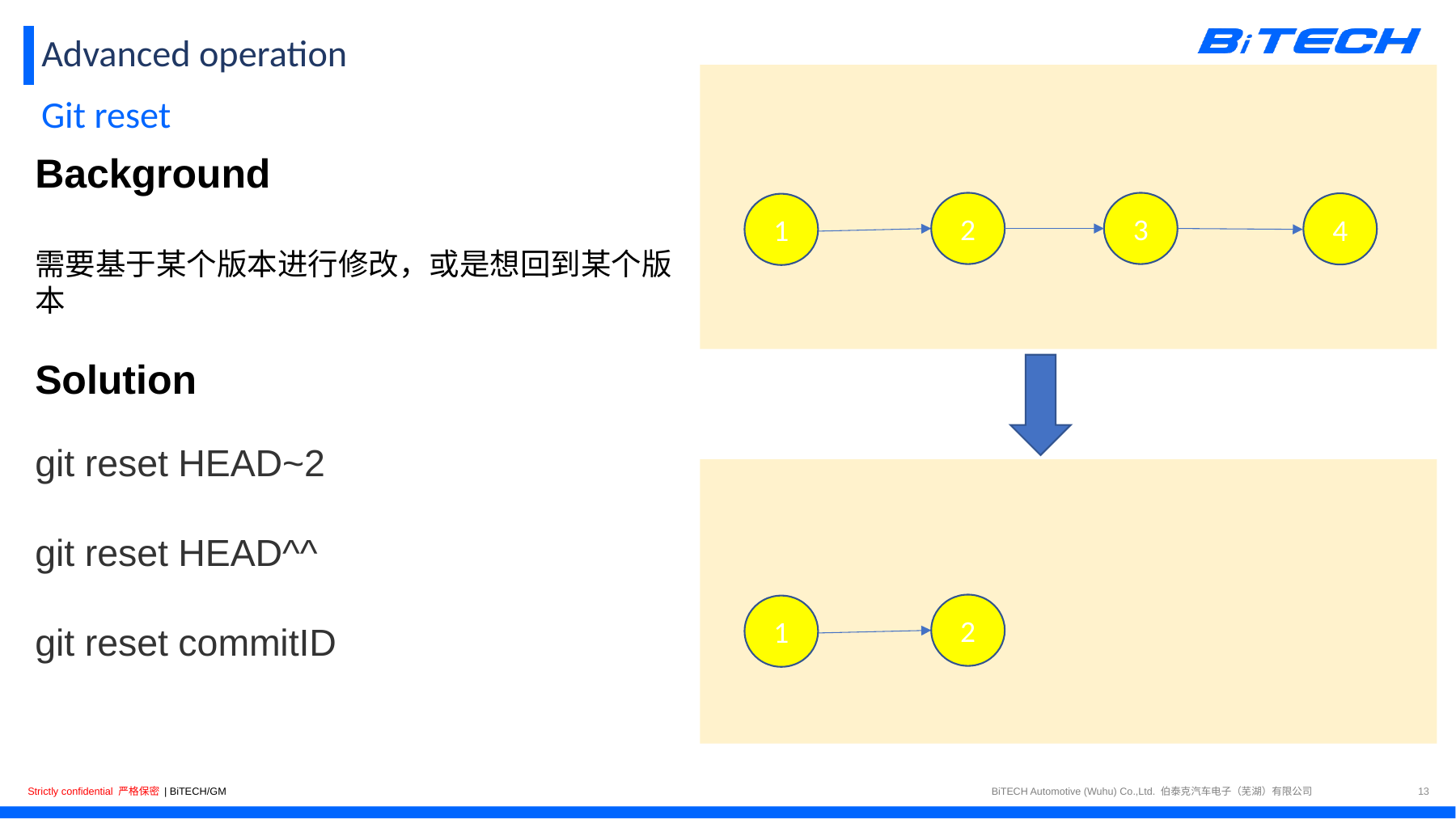

# Advanced operation

Background

需要基于某个版本进行修改，或是想回到某个版本

Solution

git reset HEAD~2

git reset HEAD^^

git reset commitID

Git reset
2
3
4
1

2
1
13